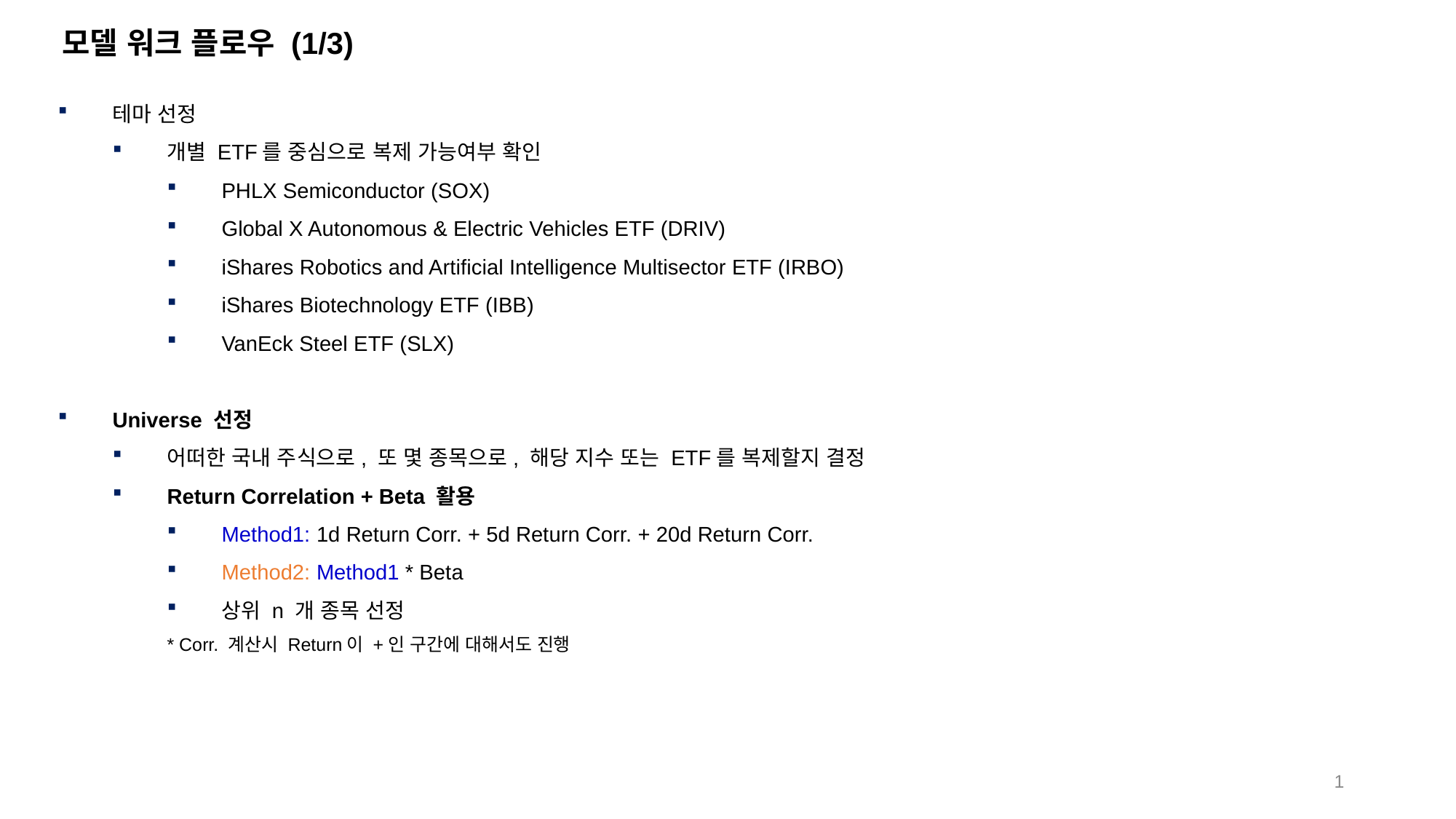

# 모델 워크 플로우 (1/3)
테마 선정
개별 ETF를 중심으로 복제 가능여부 확인
PHLX Semiconductor (SOX)
Global X Autonomous & Electric Vehicles ETF (DRIV)
iShares Robotics and Artificial Intelligence Multisector ETF (IRBO)
iShares Biotechnology ETF (IBB)
VanEck Steel ETF (SLX)

Universe 선정
어떠한 국내 주식으로, 또 몇 종목으로, 해당 지수 또는 ETF를 복제할지 결정
Return Correlation + Beta 활용
Method1: 1d Return Corr. + 5d Return Corr. + 20d Return Corr.
Method2: Method1 * Beta
상위 n 개 종목 선정
* Corr. 계산시 Return이 +인 구간에 대해서도 진행

1